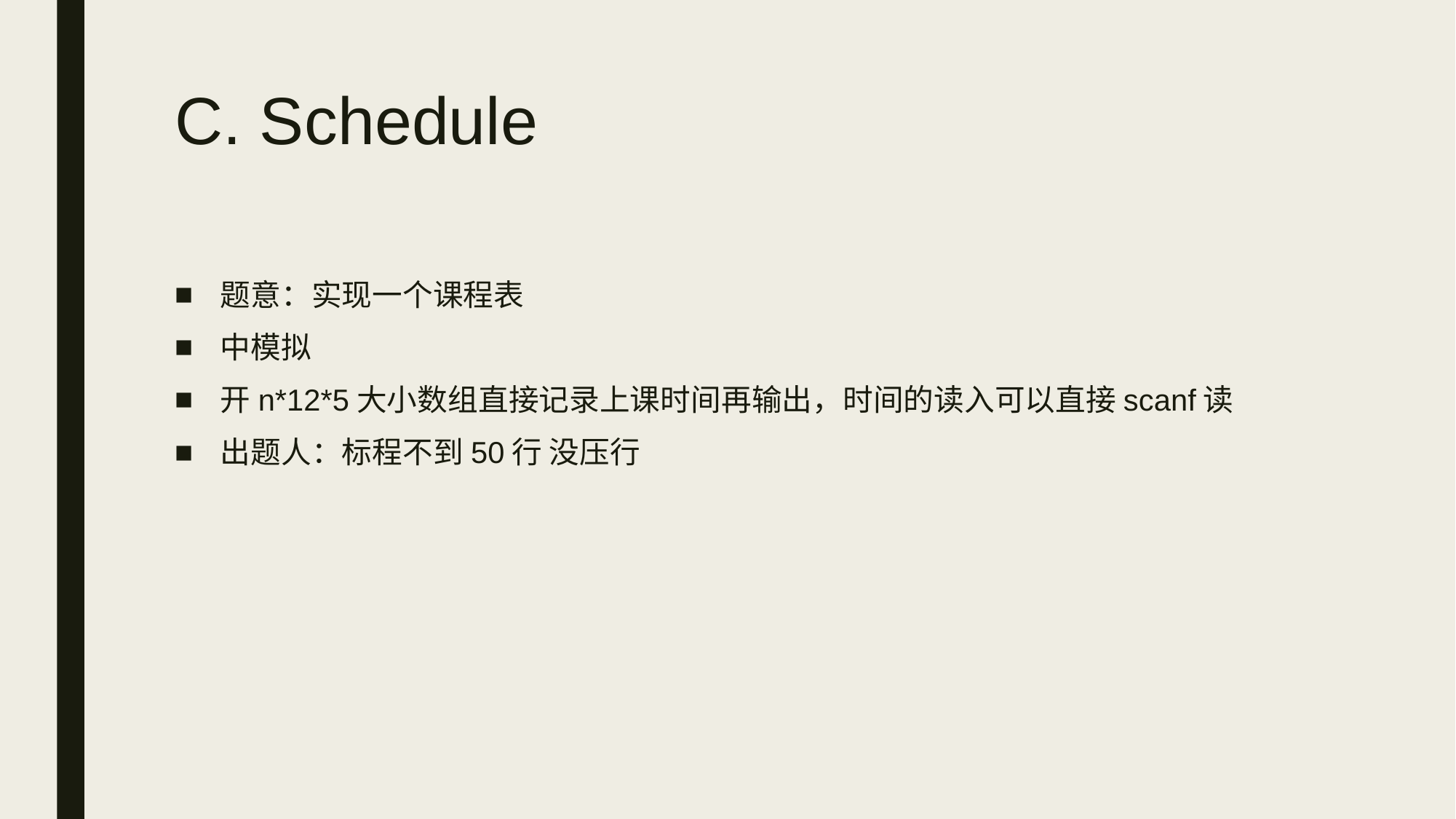

# C. Schedule
题意：实现一个课程表
中模拟
开n*12*5大小数组直接记录上课时间再输出，时间的读入可以直接scanf读
出题人：标程不到50行 没压行